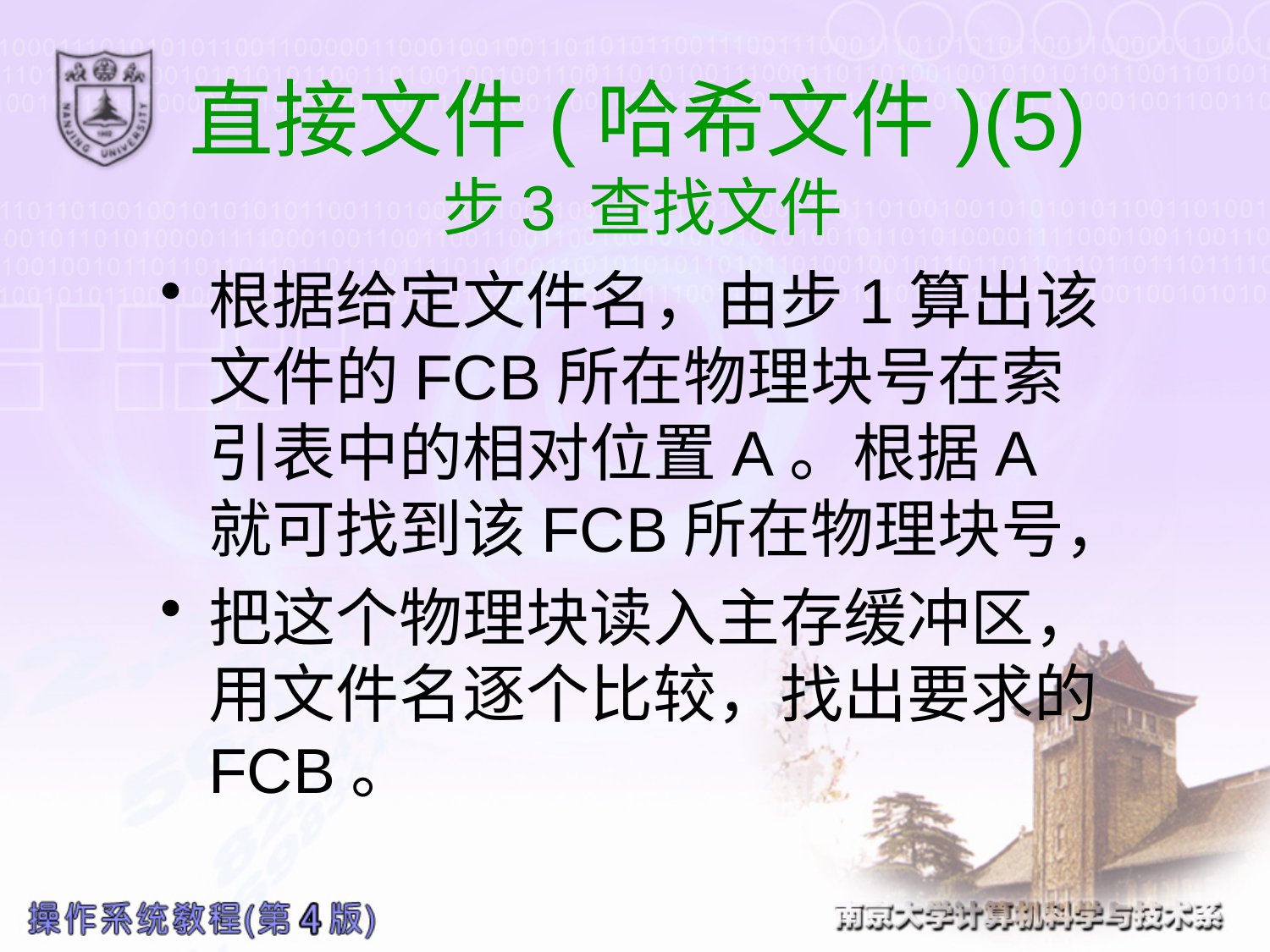

# 直接文件(哈希文件)(5) 步3 查找文件
根据给定文件名，由步1算出该文件的FCB所在物理块号在索引表中的相对位置A。根据A就可找到该FCB所在物理块号，
把这个物理块读入主存缓冲区，用文件名逐个比较，找出要求的FCB。